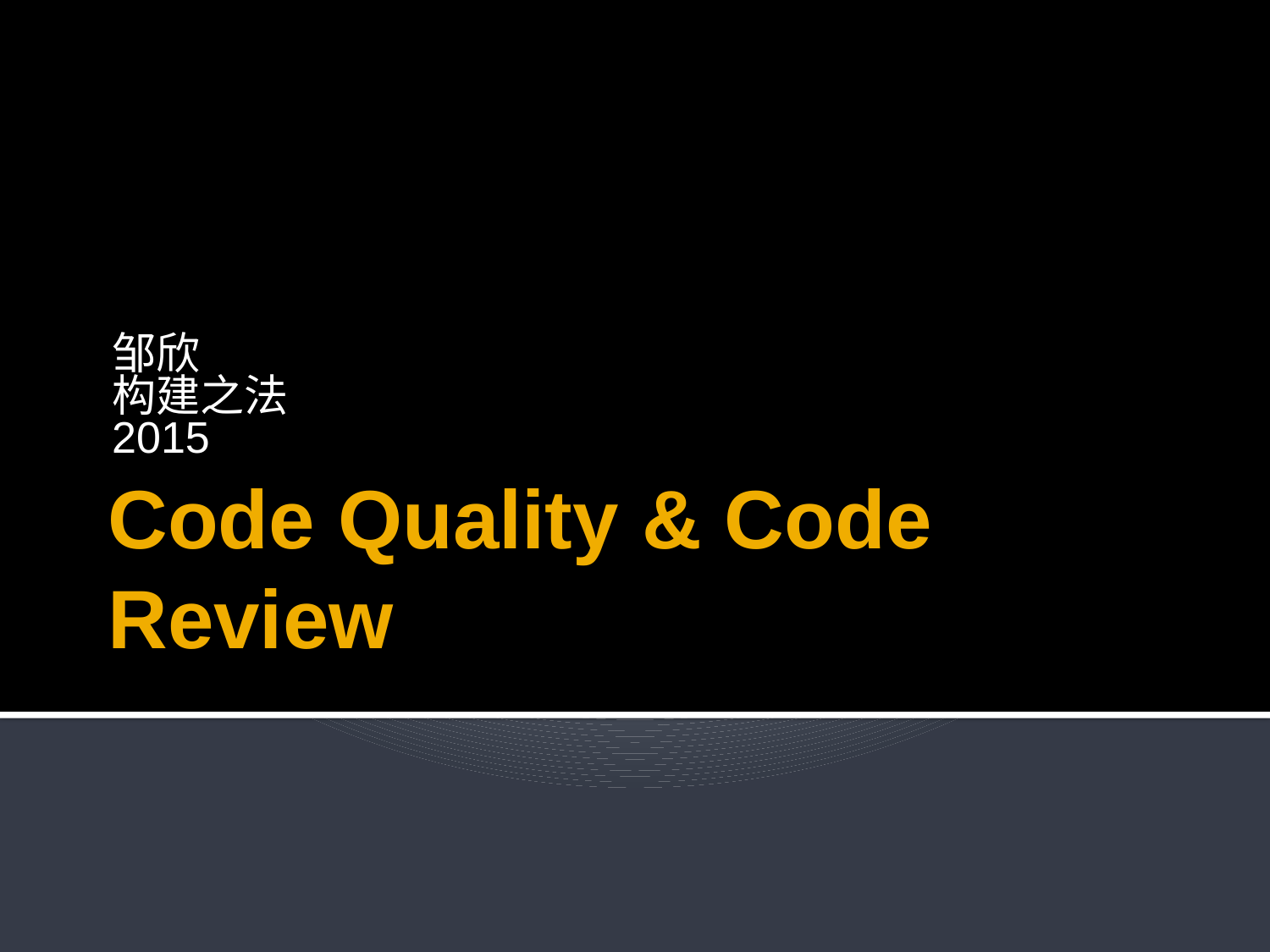

邹欣
构建之法
2015
# Code Quality & Code Review